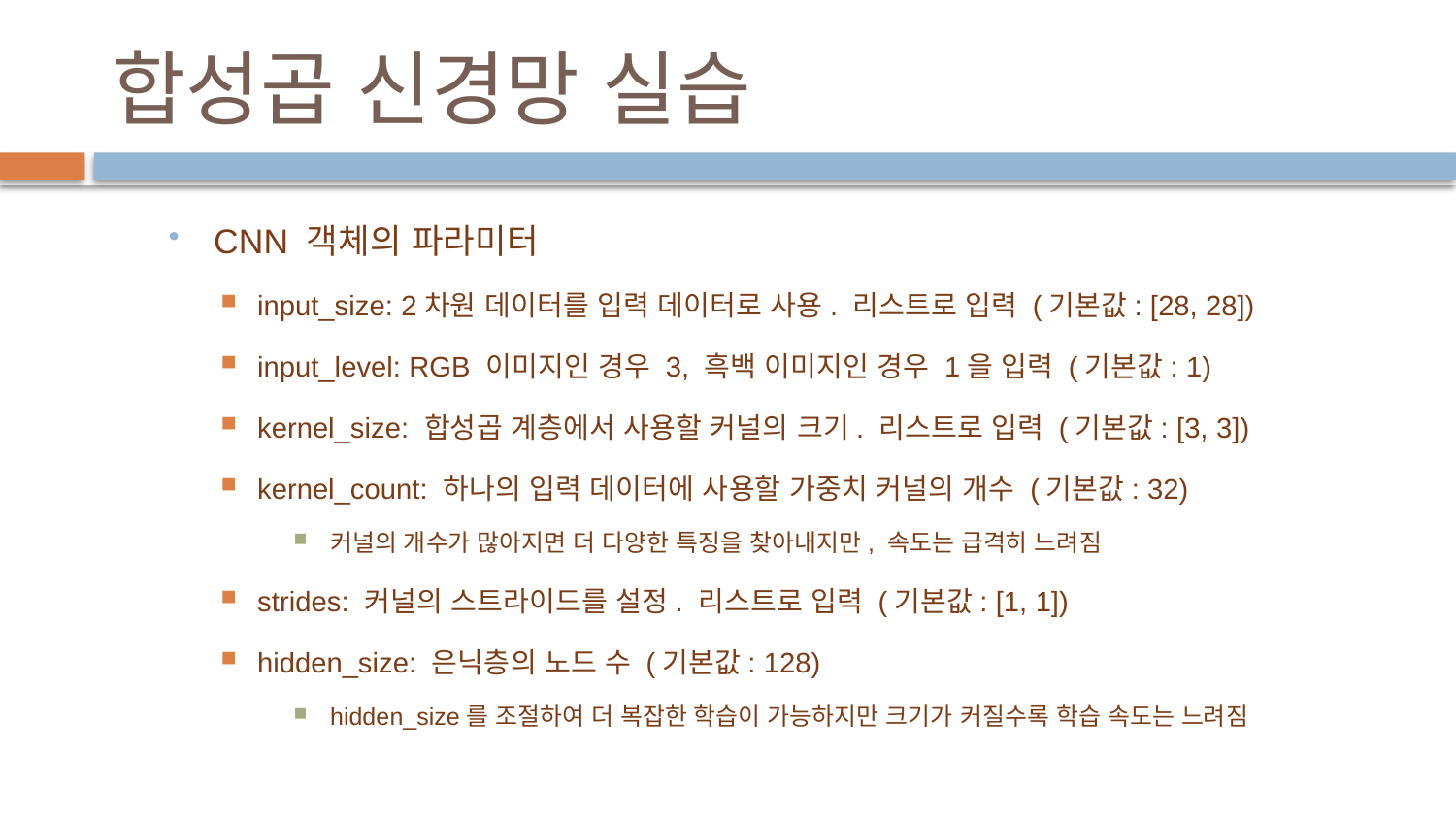

# 합성곱 신경망 실습
CNN 객체의 파라미터
input_size: 2차원 데이터를 입력 데이터로 사용. 리스트로 입력 (기본값: [28, 28])
input_level: RGB 이미지인 경우 3, 흑백 이미지인 경우 1을 입력 (기본값: 1)
kernel_size: 합성곱 계층에서 사용할 커널의 크기. 리스트로 입력 (기본값: [3, 3])
kernel_count: 하나의 입력 데이터에 사용할 가중치 커널의 개수 (기본값: 32)
커널의 개수가 많아지면 더 다양한 특징을 찾아내지만, 속도는 급격히 느려짐
strides: 커널의 스트라이드를 설정. 리스트로 입력 (기본값: [1, 1])
hidden_size: 은닉층의 노드 수 (기본값: 128)
hidden_size를 조절하여 더 복잡한 학습이 가능하지만 크기가 커질수록 학습 속도는 느려짐